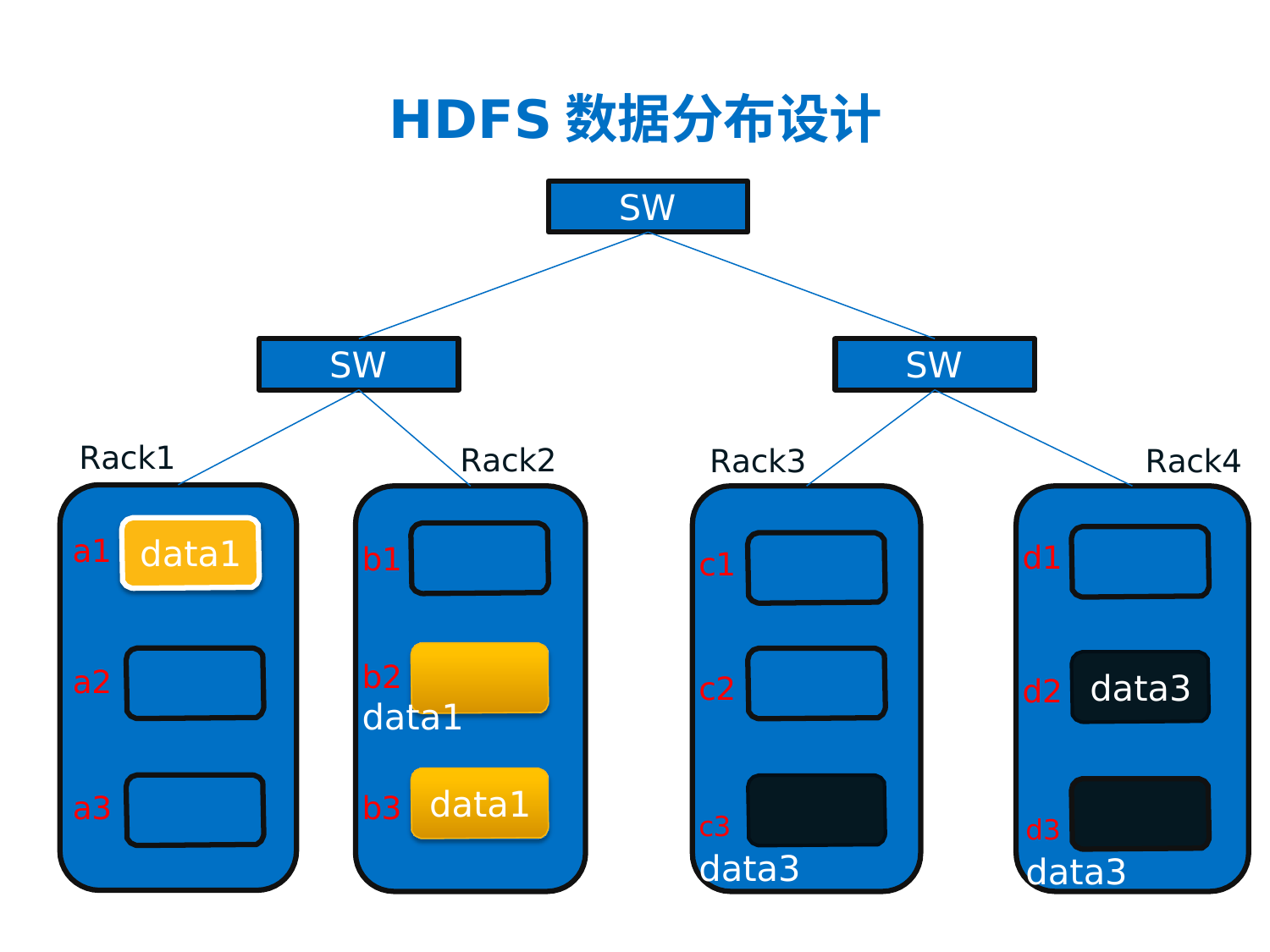

# HDFS数据分布设计

SW

SW
SW

Rack1
Rack2
Rack3
Rack4

a1
data1

d1
b1
c1

b2	data1
a2
data3
c2
d2

data1
a3
b3
c3	data3
d3	data3